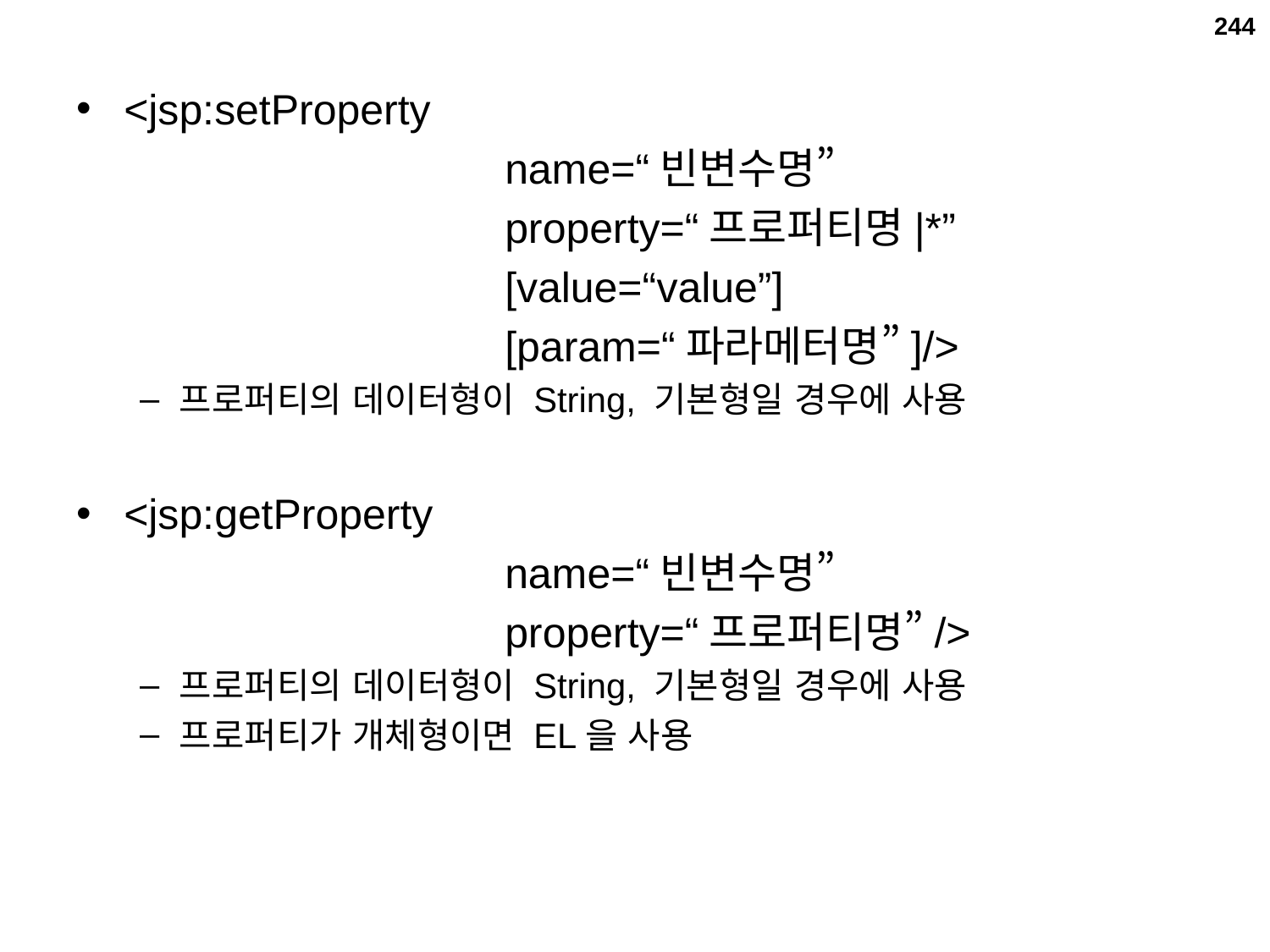

244
<jsp:setProperty
				name=“빈변수명”
				property=“프로퍼티명|*”
				[value=“value”]
				[param=“파라메터명”]/>
프로퍼티의 데이터형이 String, 기본형일 경우에 사용

<jsp:getProperty
				name=“빈변수명”
				property=“프로퍼티명”/>
프로퍼티의 데이터형이 String, 기본형일 경우에 사용
프로퍼티가 개체형이면 EL을 사용